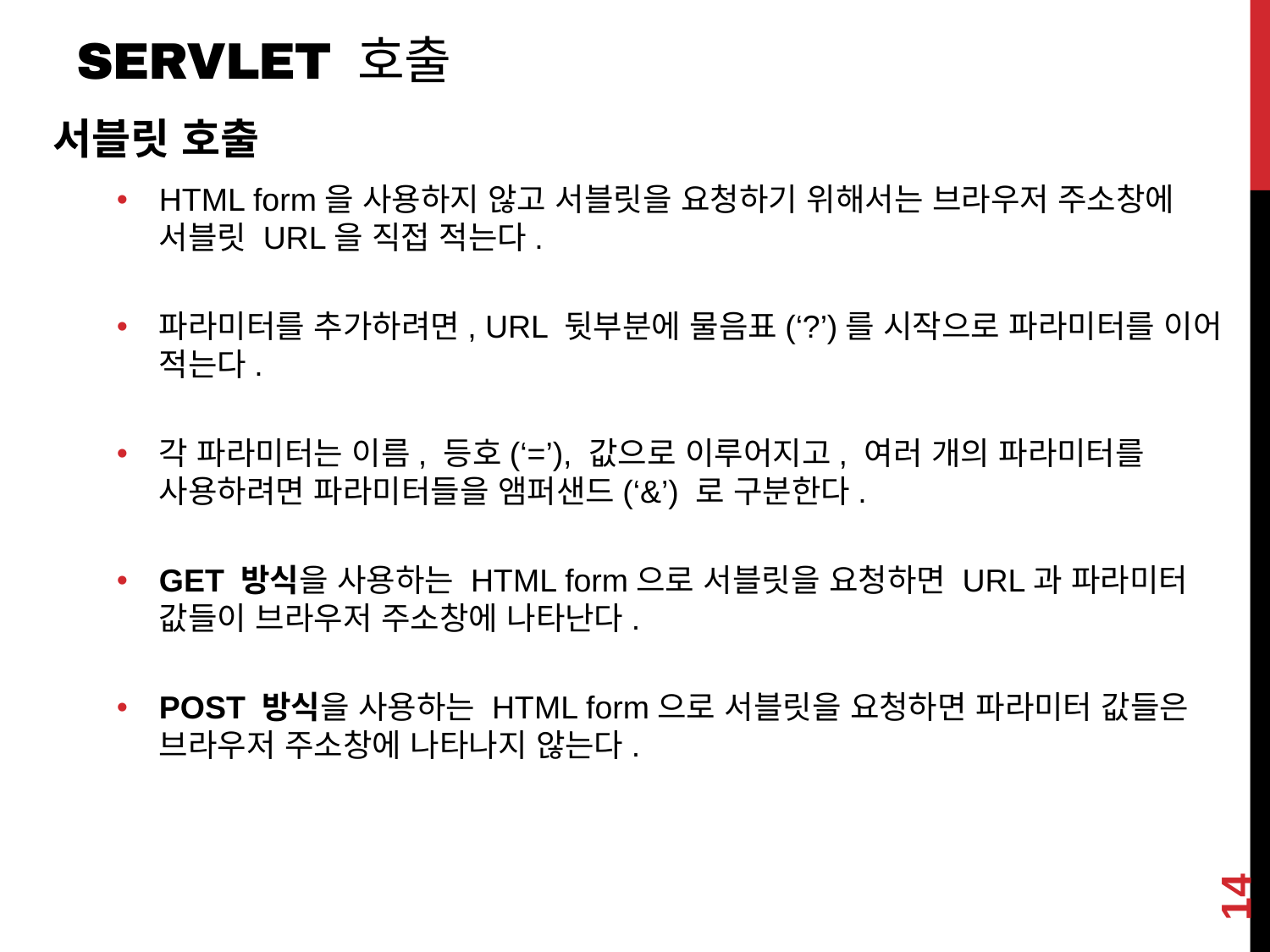

# Servlet 호출
서블릿 호출
HTML form을 사용하지 않고 서블릿을 요청하기 위해서는 브라우저 주소창에 서블릿 URL을 직접 적는다.

파라미터를 추가하려면, URL 뒷부분에 물음표(‘?’)를 시작으로 파라미터를 이어 적는다.

각 파라미터는 이름, 등호(‘=’), 값으로 이루어지고, 여러 개의 파라미터를 사용하려면 파라미터들을 앰퍼샌드(‘&’) 로 구분한다.

GET 방식을 사용하는 HTML form으로 서블릿을 요청하면 URL과 파라미터 값들이 브라우저 주소창에 나타난다.

POST 방식을 사용하는 HTML form으로 서블릿을 요청하면 파라미터 값들은 브라우저 주소창에 나타나지 않는다.
14